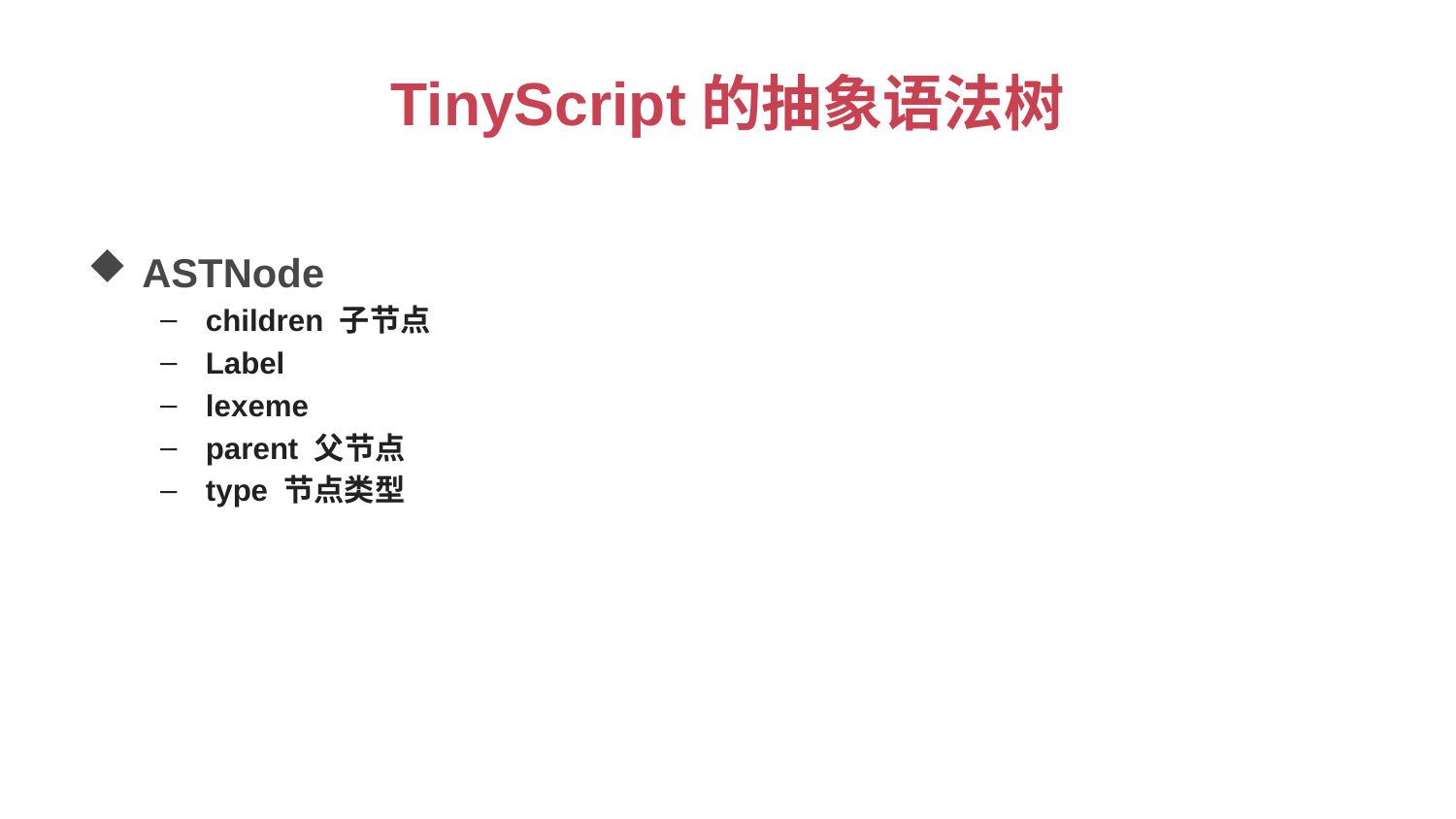

# TinyScript的抽象语法树
ASTNode
children 子节点
Label
lexeme
parent 父节点
type 节点类型